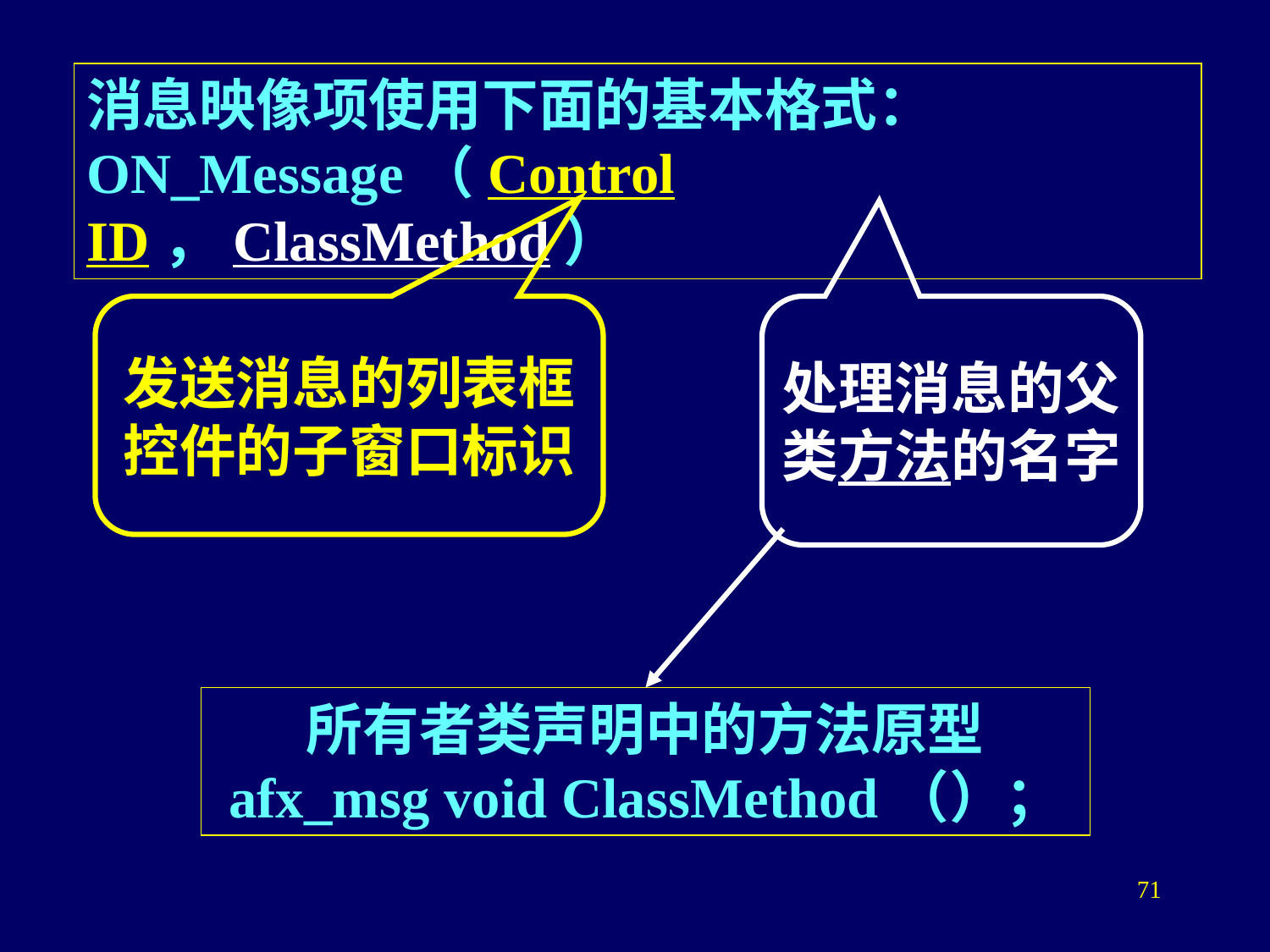

消息映像项使用下面的基本格式：
ON_Message（Control ID，ClassMethod）
发送消息的列表框
控件的子窗口标识
处理消息的父
类方法的名字

所有者类声明中的方法原型
afx_msg void ClassMethod（）；
71